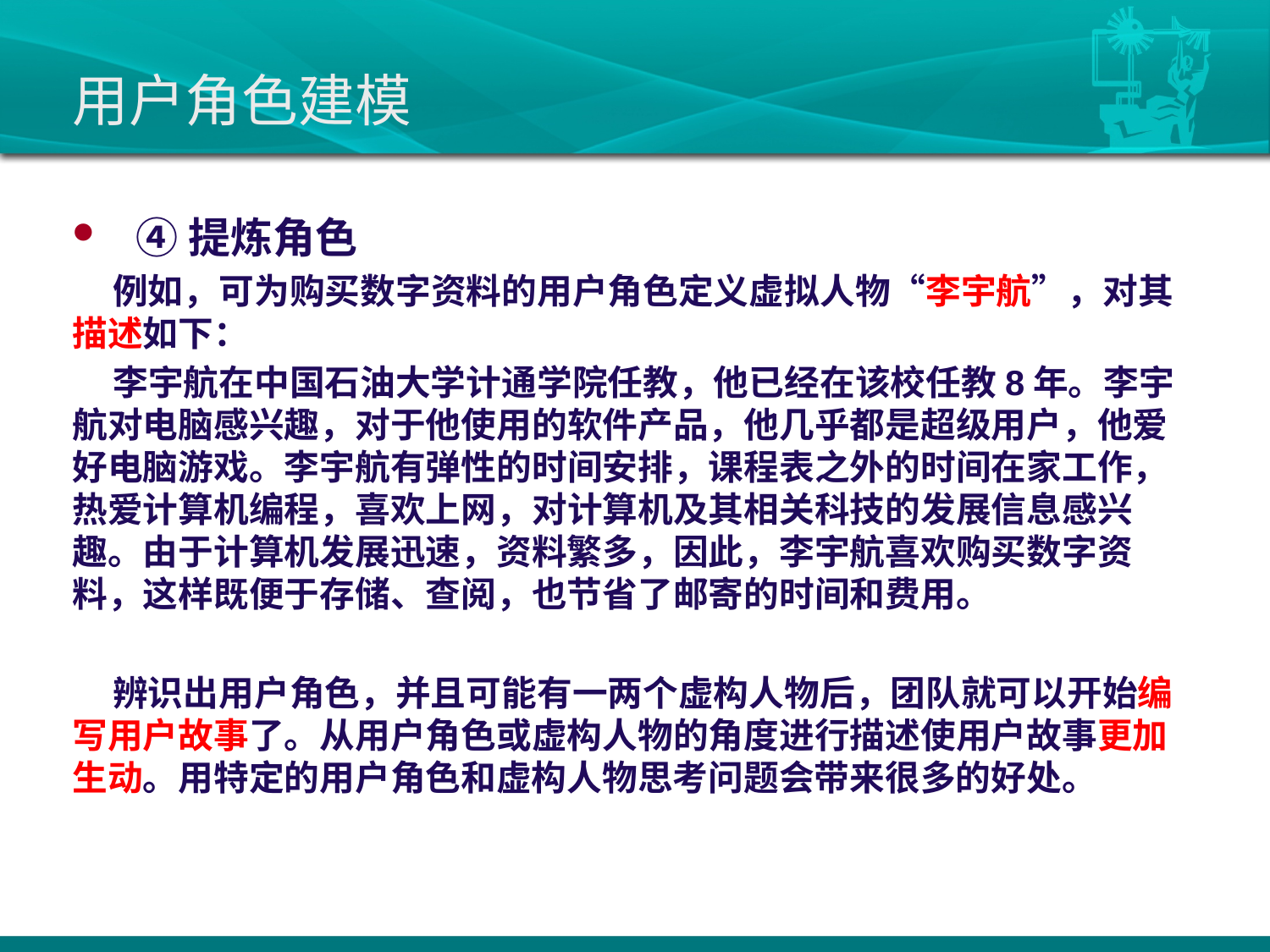

# 用户角色建模
④提炼角色
    例如，可为购买数字资料的用户角色定义虚拟人物“李宇航”，对其描述如下：
    李宇航在中国石油大学计通学院任教，他已经在该校任教8年。李宇航对电脑感兴趣，对于他使用的软件产品，他几乎都是超级用户，他爱好电脑游戏。李宇航有弹性的时间安排，课程表之外的时间在家工作，热爱计算机编程，喜欢上网，对计算机及其相关科技的发展信息感兴趣。由于计算机发展迅速，资料繁多，因此，李宇航喜欢购买数字资料，这样既便于存储、查阅，也节省了邮寄的时间和费用。

    辨识出用户角色，并且可能有一两个虚构人物后，团队就可以开始编写用户故事了。从用户角色或虚构人物的角度进行描述使用户故事更加生动。用特定的用户角色和虚构人物思考问题会带来很多的好处。